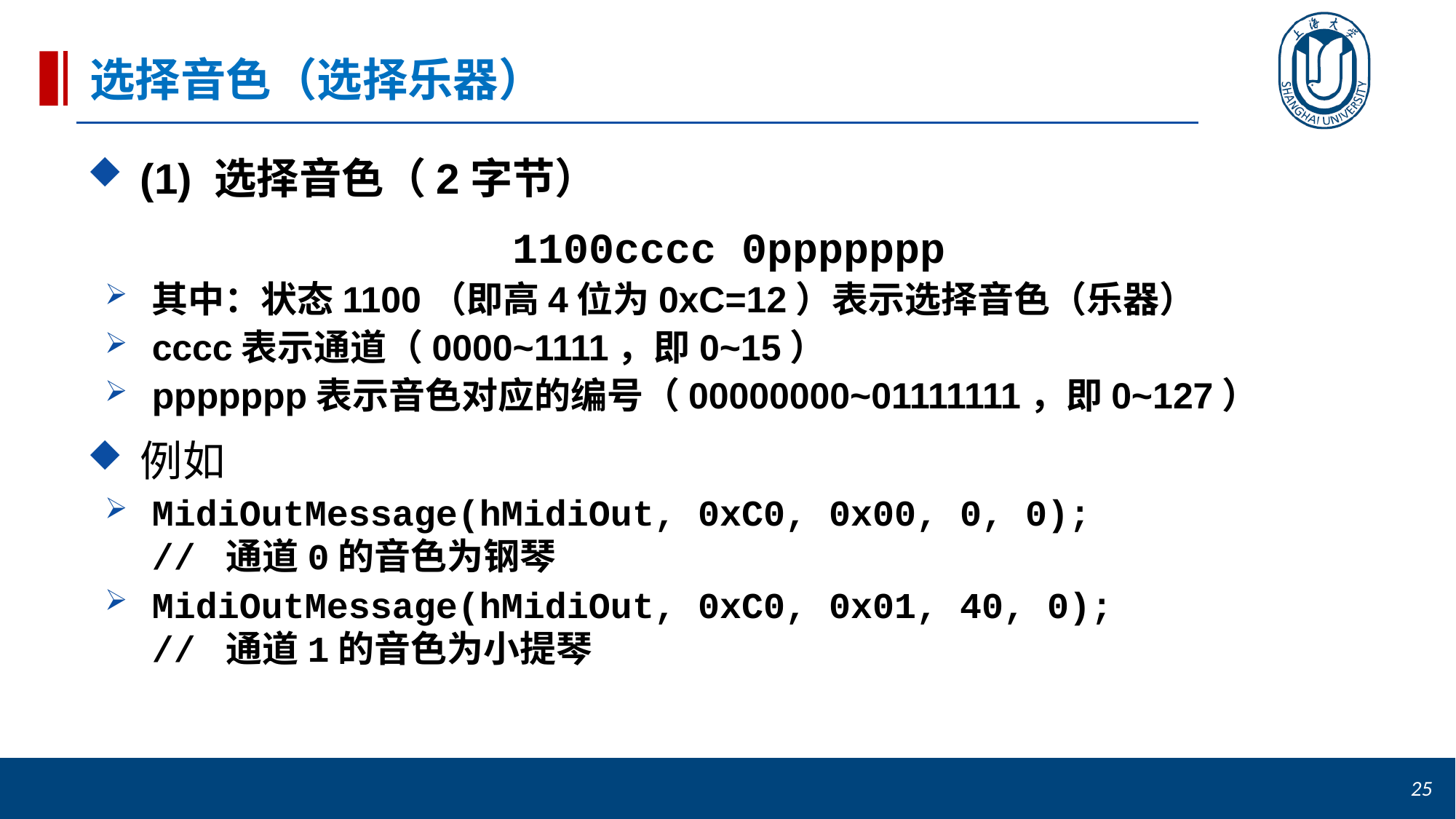

# 选择音色（选择乐器）
(1) 选择音色（2字节）
1100cccc 0ppppppp
其中：状态1100（即高4位为0xC=12）表示选择音色（乐器）
cccc表示通道（0000~1111，即0~15）
ppppppp表示音色对应的编号（00000000~01111111，即0~127）
例如
MidiOutMessage(hMidiOut, 0xC0, 0x00, 0, 0);
// 通道0的音色为钢琴
MidiOutMessage(hMidiOut, 0xC0, 0x01, 40, 0);
// 通道1的音色为小提琴

25